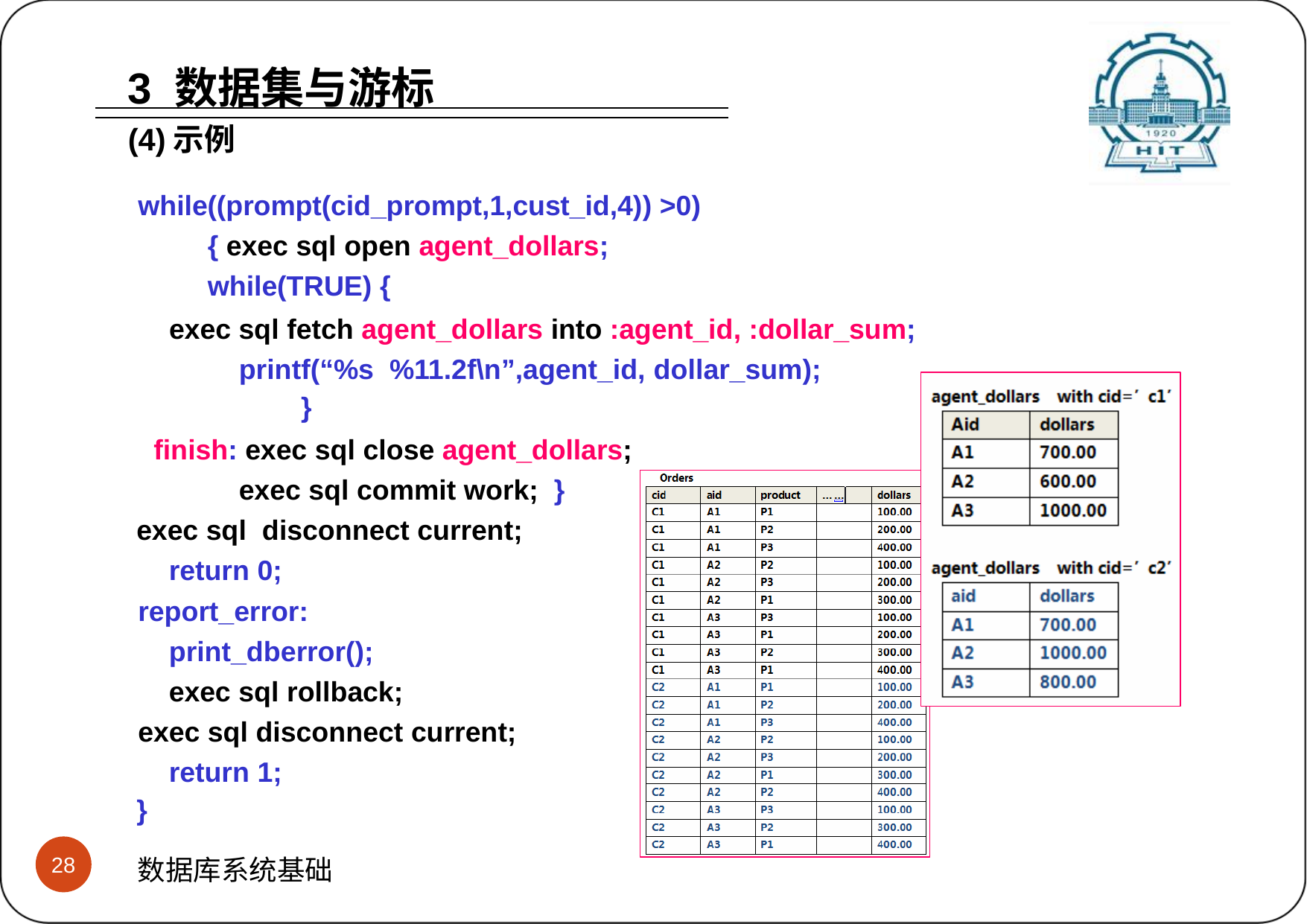

# 3 数据集与游标
(4)示例
while((prompt(cid_prompt,1,cust_id,4)) >0) { exec sql open agent_dollars; while(TRUE) {
exec sql fetch agent_dollars into :agent_id, :dollar_sum; printf(“%s  %11.2f\n”,agent_id, dollar_sum);
}
finish: exec sql close agent_dollars; exec sql commit work;  }
exec sql  disconnect current; return 0;
report_error: print_dberror(); exec sql rollback;
exec sql disconnect current; return 1;
}